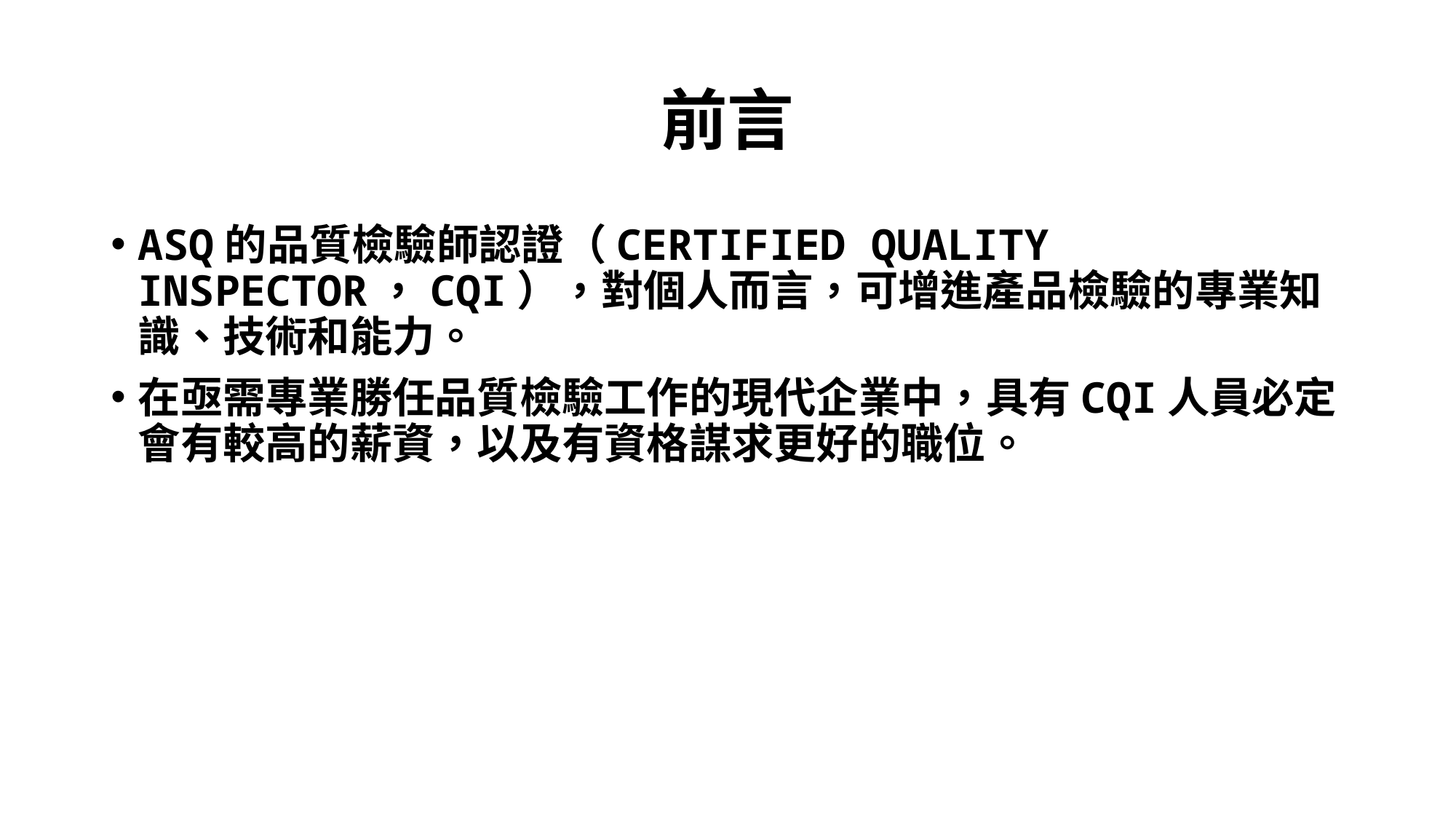

# 前言
ASQ的品質檢驗師認證（CERTIFIED QUALITY INSPECTOR，CQI），對個人而言，可增進產品檢驗的專業知識、技術和能力。
在亟需專業勝任品質檢驗工作的現代企業中，具有CQI人員必定會有較高的薪資，以及有資格謀求更好的職位。